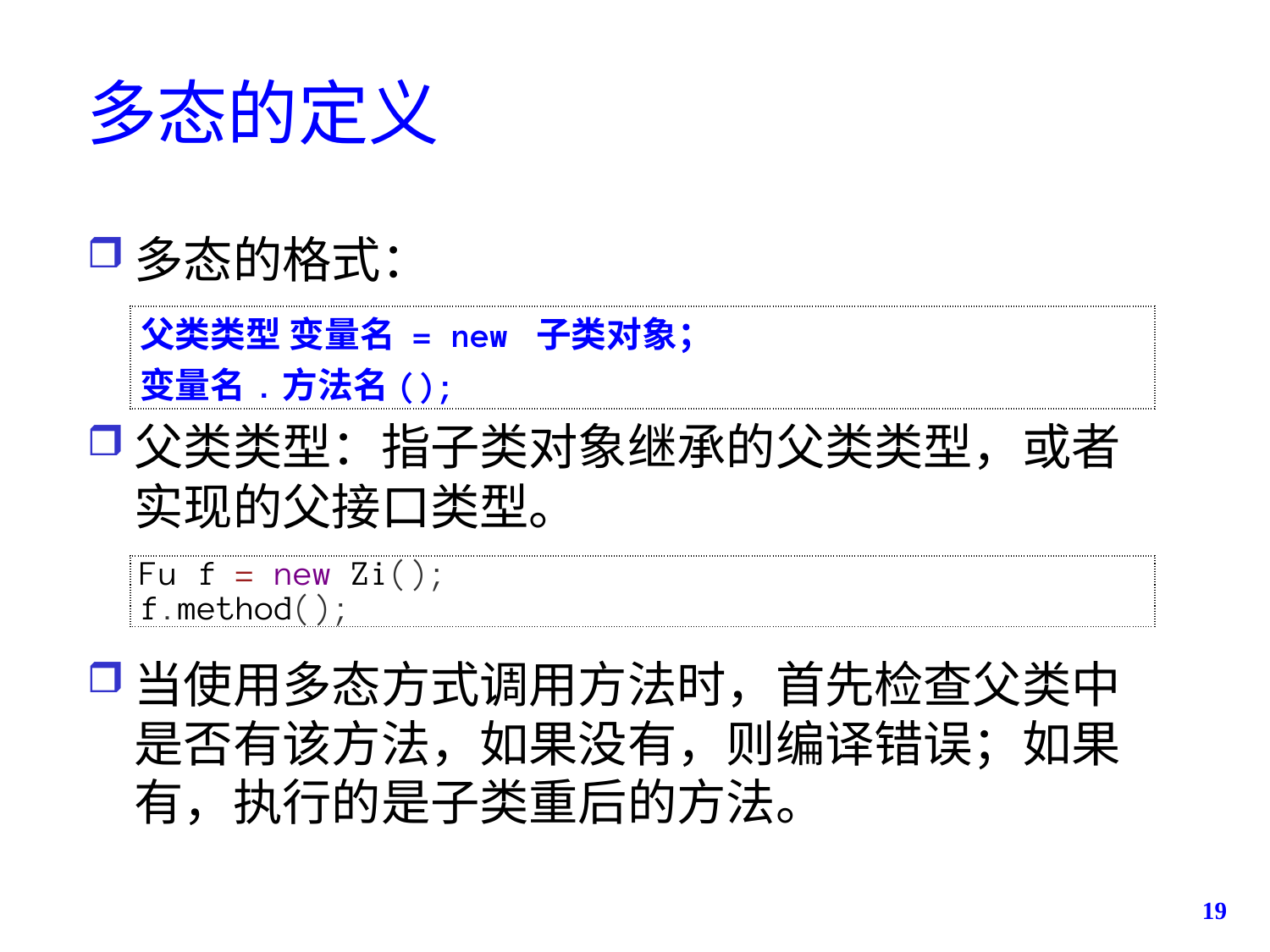

# 多态的定义
多态的格式：

父类类型：指子类对象继承的父类类型，或者实现的父接口类型。

当使用多态方式调用方法时，首先检查父类中是否有该方法，如果没有，则编译错误；如果有，执行的是子类重后的方法。

| 父类类型 变量名 = new 子类对象； 变量名.方法名(); |
| --- |
| Fu f = new Zi(); f.method(); |
| --- |
19